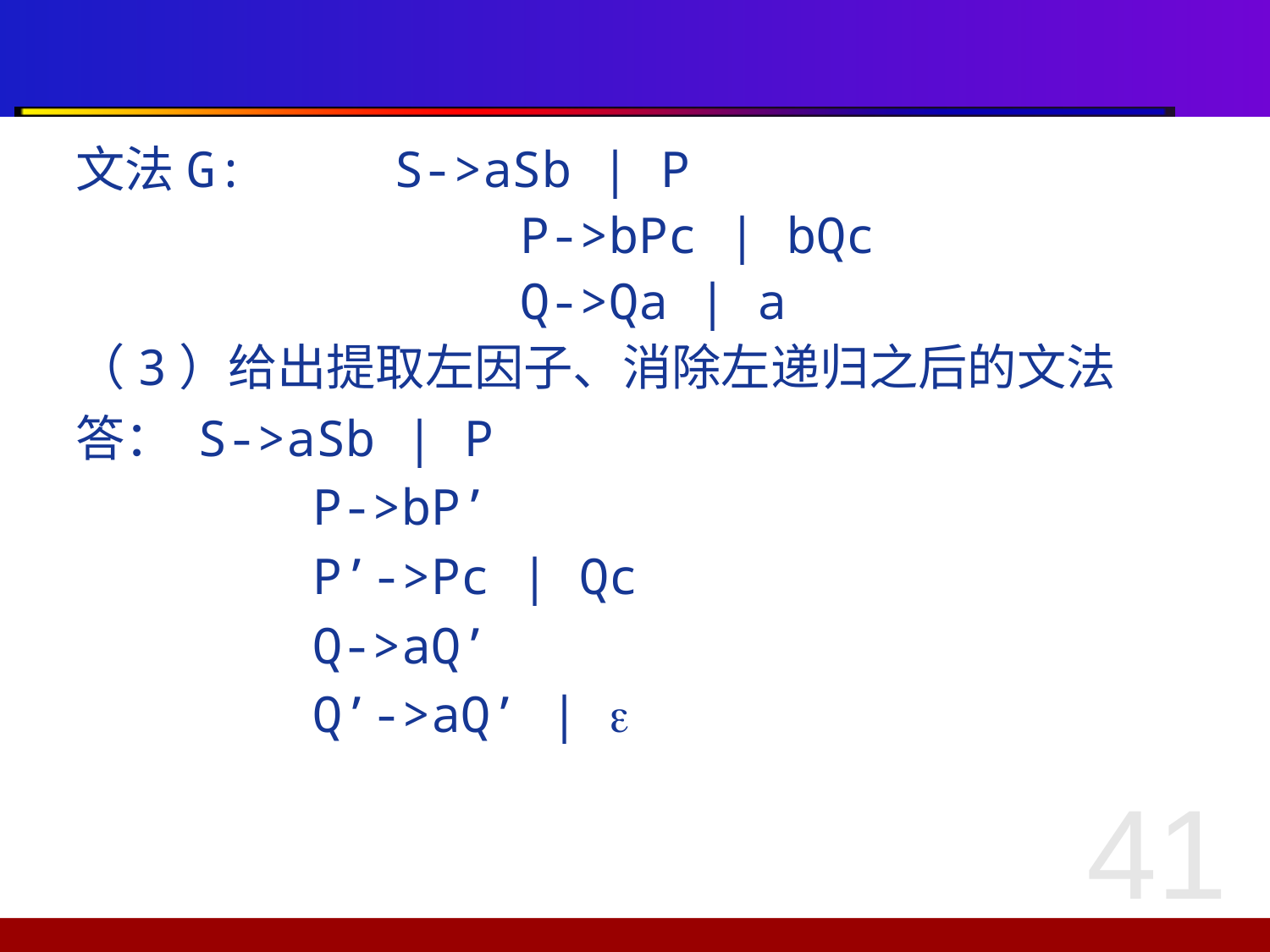

#
文法G:     S->aSb | P
               P->bPc | bQc
               Q->Qa | a
（3）给出提取左因子、消除左递归之后的文法
答： S->aSb | P
        P->bP’
        P’->Pc | Qc
        Q->aQ’
        Q’->aQ’ | ε
41